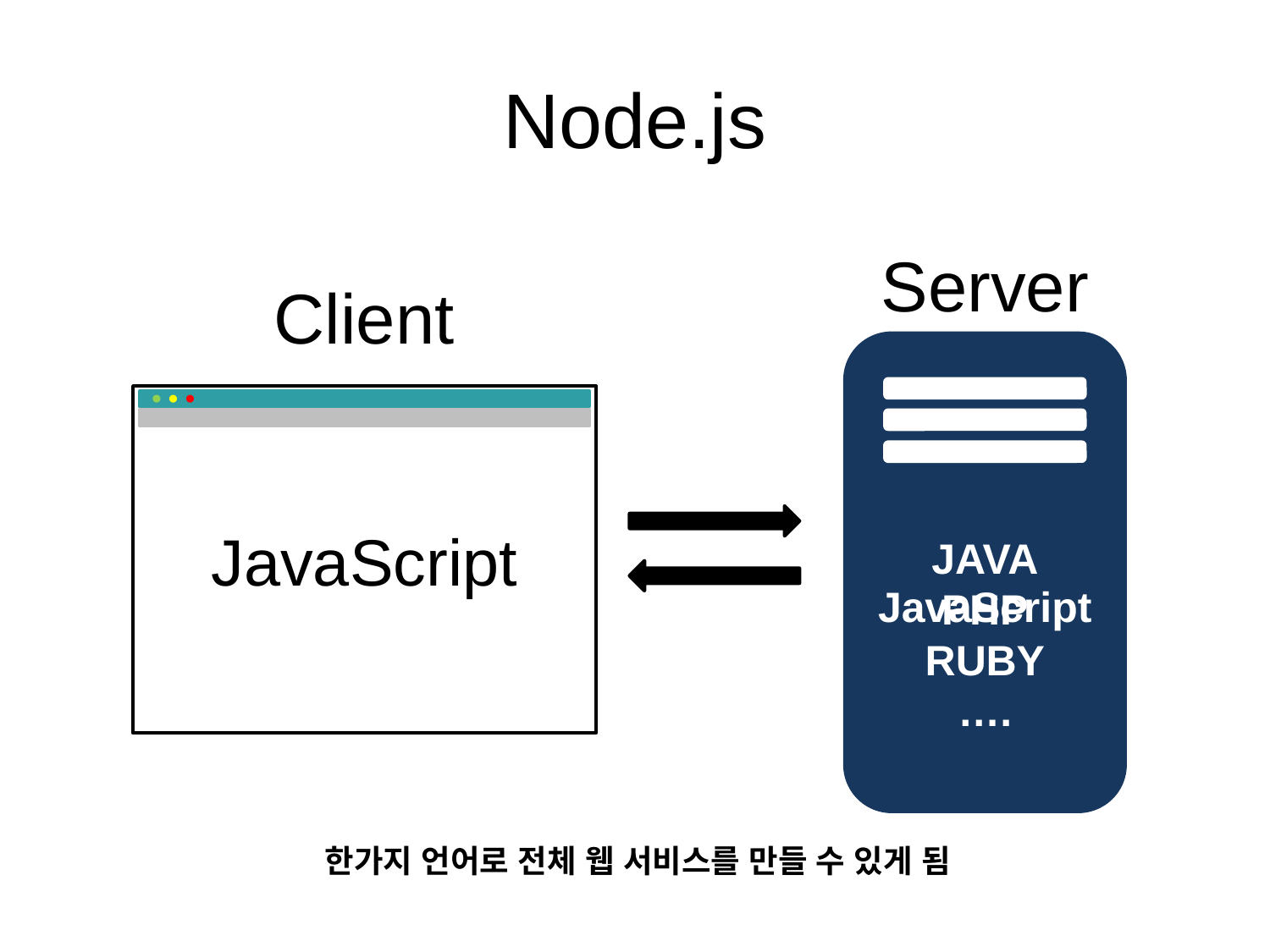

Node.js
Server
Client

# JavaScript
JAVA
PHP
RUBY
….

JavaScript
한가지 언어로 전체 웹 서비스를 만들 수 있게 됨